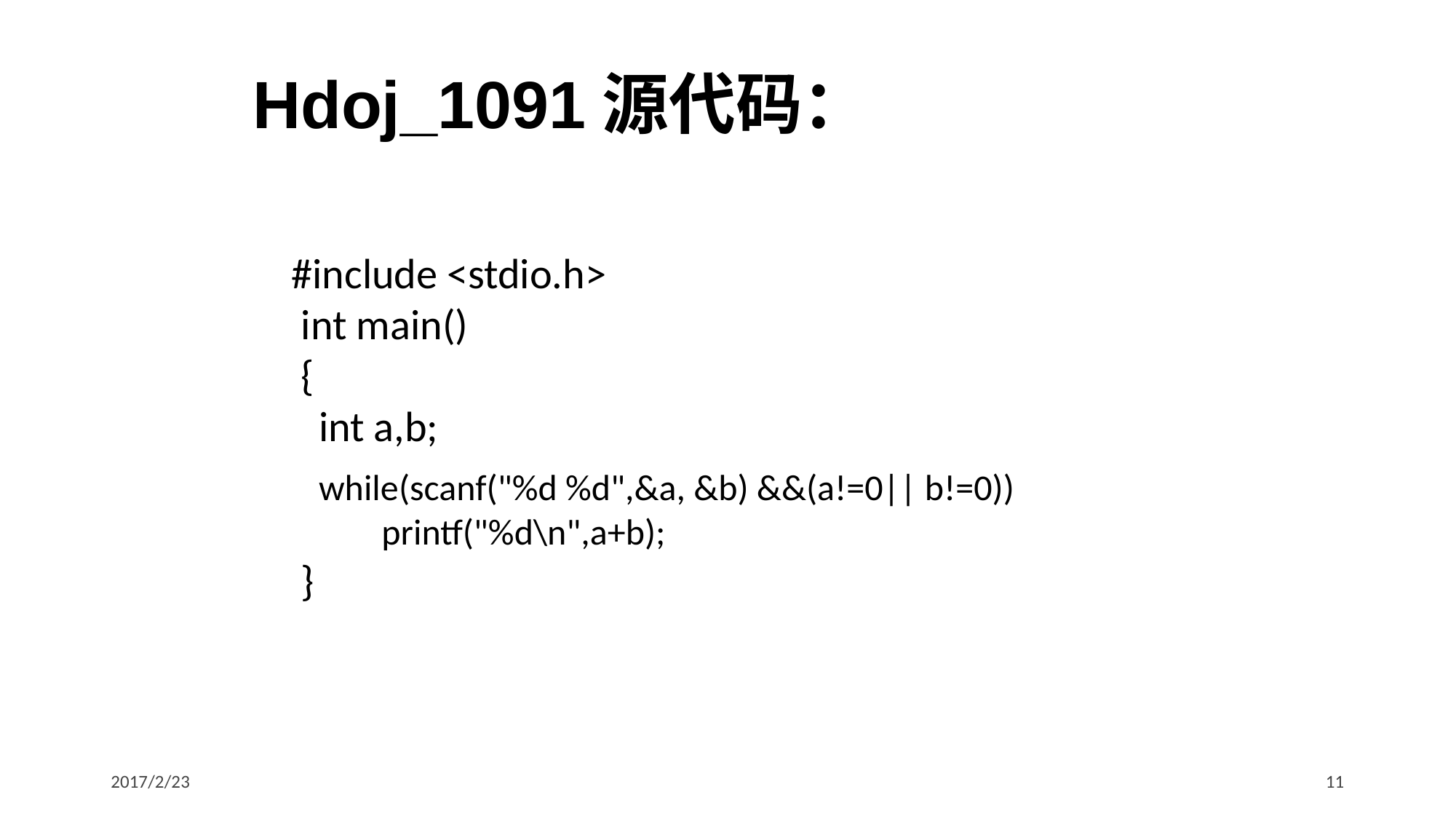

# Hdoj_1091源代码：
#include <stdio.h>
 int main()
 {
	int a,b;
	while(scanf("%d %d",&a, &b) &&(a!=0|| b!=0))
   	 printf("%d\n",a+b);
 }
2017/2/23
11